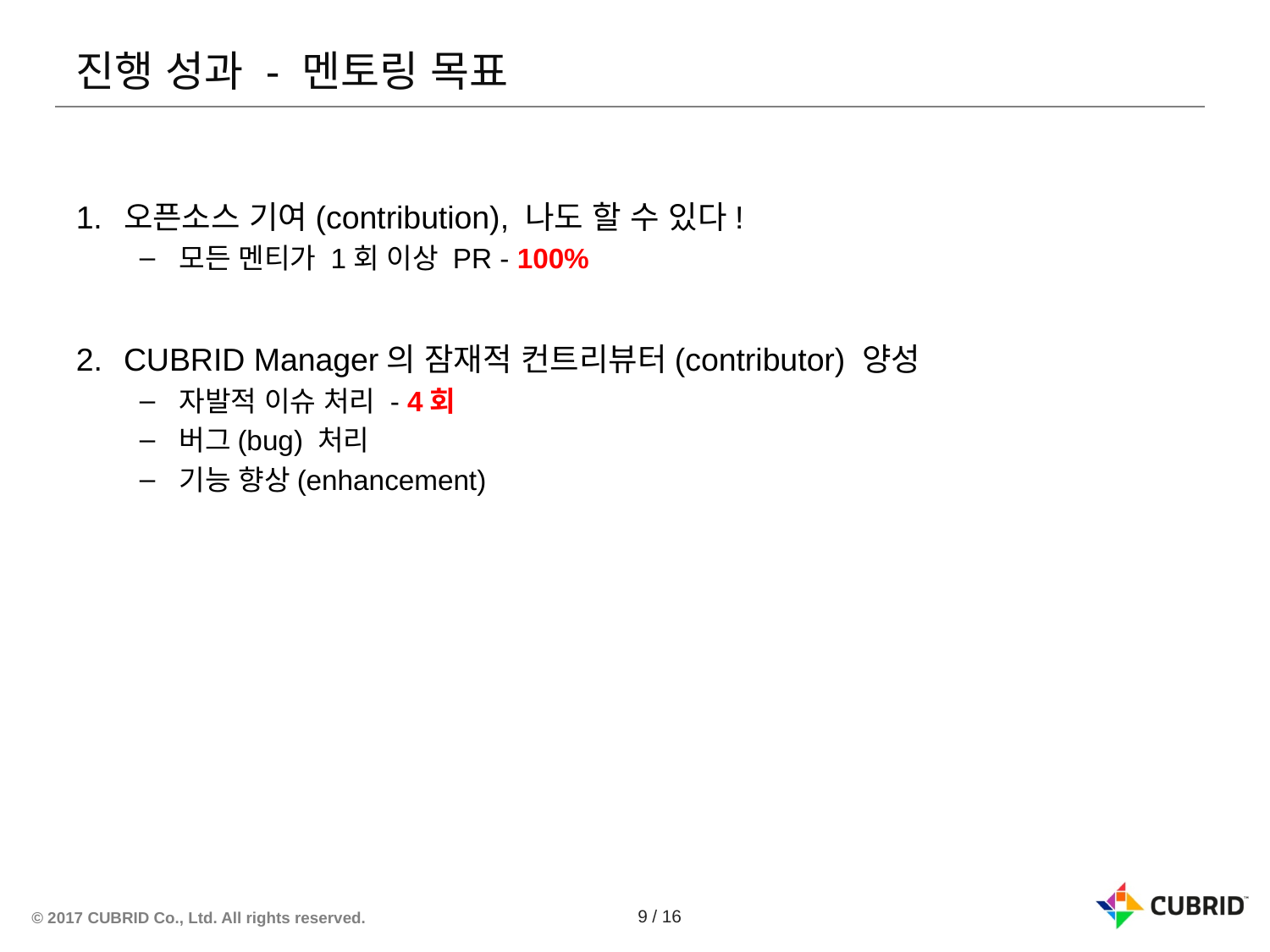

# 진행 성과 - 멘토링 목표

오픈소스 기여(contribution), 나도 할 수 있다!
모든 멘티가 1회 이상 PR - 100%

CUBRID Manager의 잠재적 컨트리뷰터(contributor) 양성
자발적 이슈 처리 - 4회
버그(bug) 처리
기능 향상(enhancement)